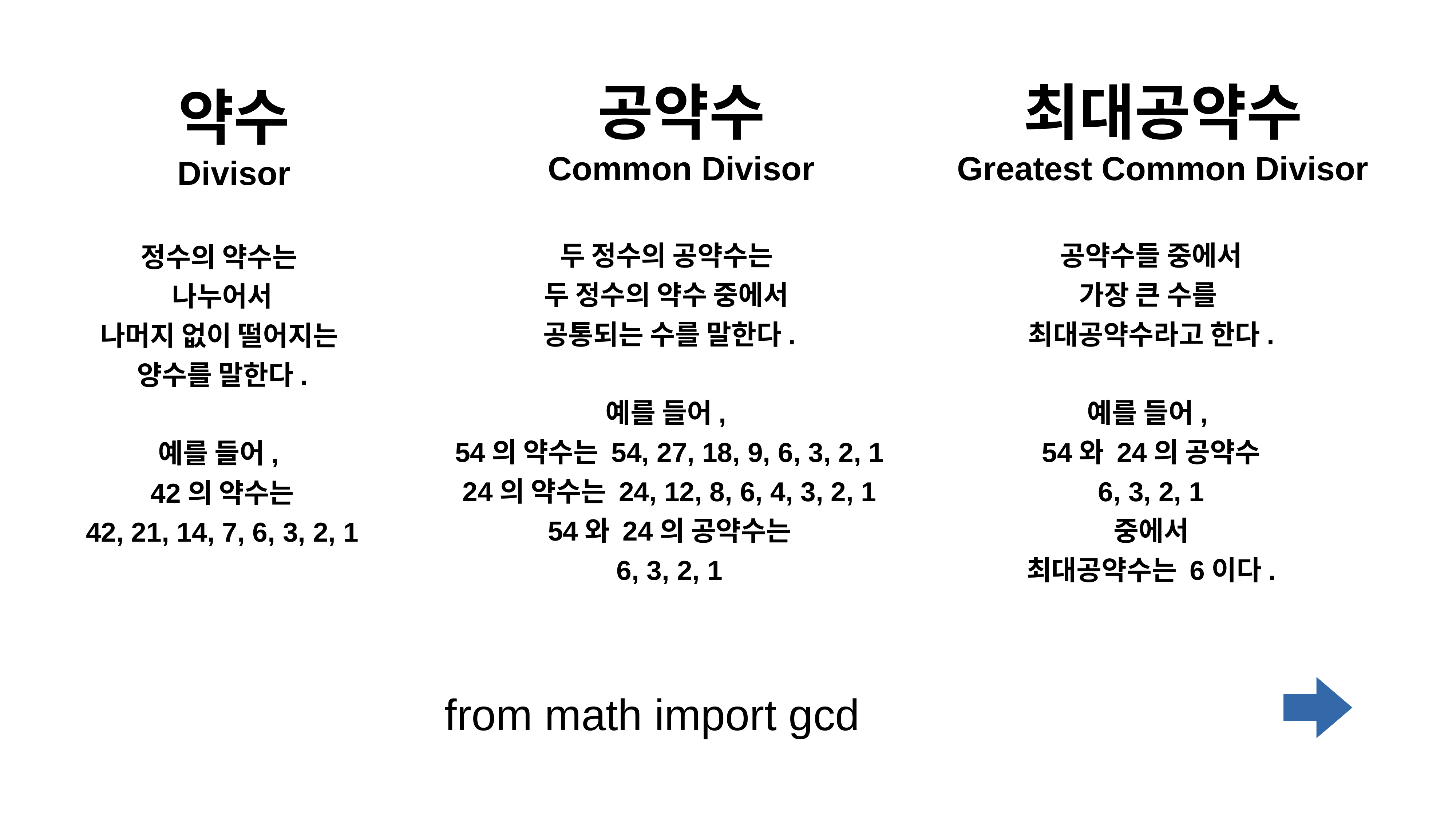

공약수
Common Divisor
최대공약수
Greatest Common Divisor
두 정수의 공약수는
두 정수의 약수 중에서
공통되는 수를 말한다.

예를 들어,
54의 약수는 54, 27, 18, 9, 6, 3, 2, 1
24의 약수는 24, 12, 8, 6, 4, 3, 2, 1
54와 24의 공약수는
6, 3, 2, 1
공약수들 중에서
가장 큰 수를
최대공약수라고 한다.

예를 들어,
54와 24의 공약수
6, 3, 2, 1
중에서
최대공약수는 6이다.
정수의 약수는
나누어서
나머지 없이 떨어지는
양수를 말한다.

예를 들어,
42의 약수는
42, 21, 14, 7, 6, 3, 2, 1
약수
Divisor

from math import gcd